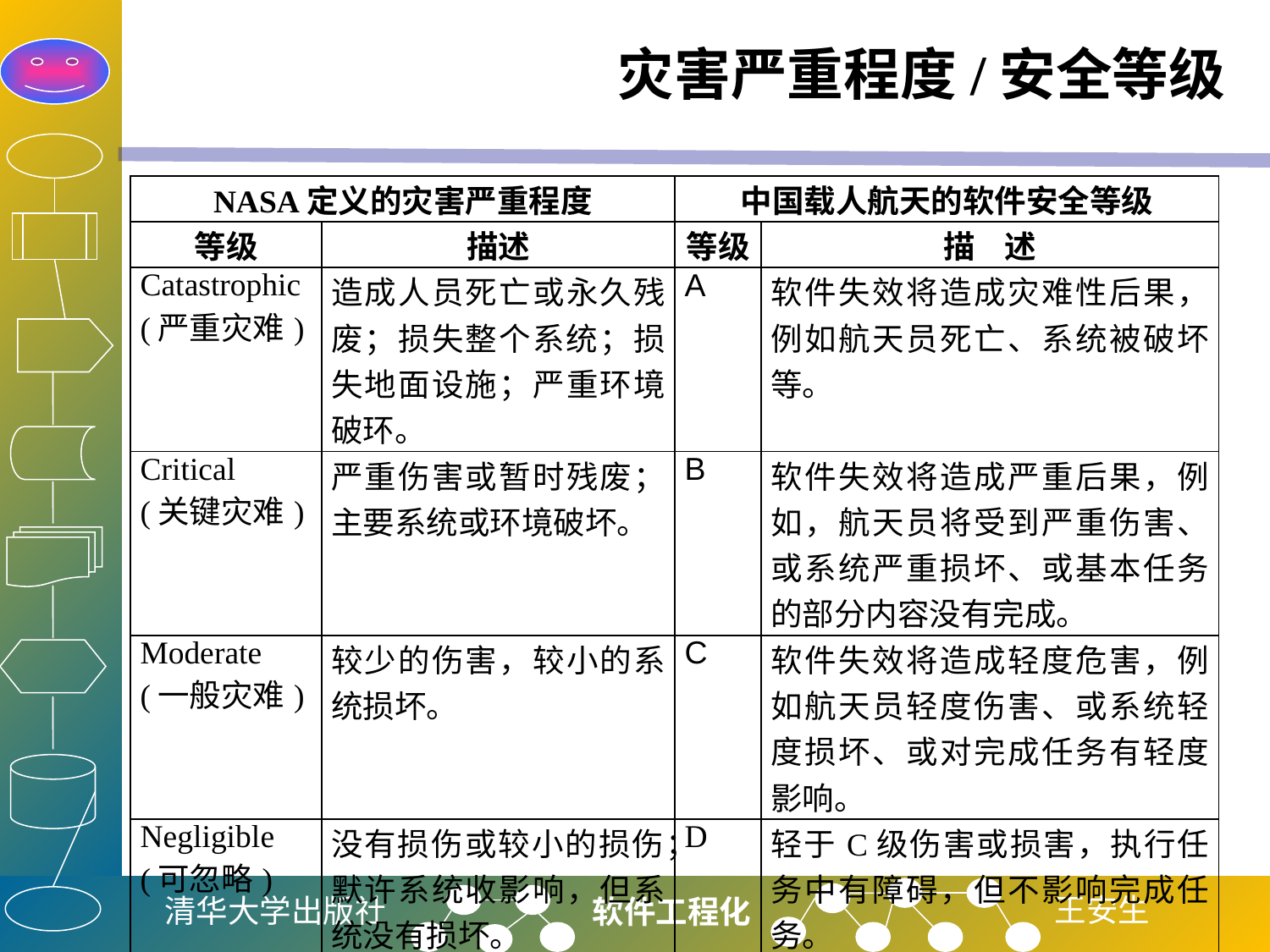

# 灾害严重程度/安全等级
| NASA定义的灾害严重程度 |  | 中国载人航天的软件安全等级 |  |
| --- | --- | --- | --- |
| 等级 | 描述 | 等级 | 描 述 |
| Catastrophic (严重灾难) | 造成人员死亡或永久残废；损失整个系统；损失地面设施；严重环境破环。 | A | 软件失效将造成灾难性后果，例如航天员死亡、系统被破坏等。 |
| Critical (关键灾难) | 严重伤害或暂时残废；主要系统或环境破坏。 | B | 软件失效将造成严重后果，例如，航天员将受到严重伤害、或系统严重损坏、或基本任务的部分内容没有完成。 |
| Moderate (一般灾难) | 较少的伤害，较小的系统损坏。 | C | 软件失效将造成轻度危害，例如航天员轻度伤害、或系统轻度损坏、或对完成任务有轻度影响。 |
| Negligible (可忽略) | 没有损伤或较小的损伤；默许系统收影响，但系统没有损坏。 | D | 轻于C级伤害或损害，执行任务中有障碍，但不影响完成任务。 |